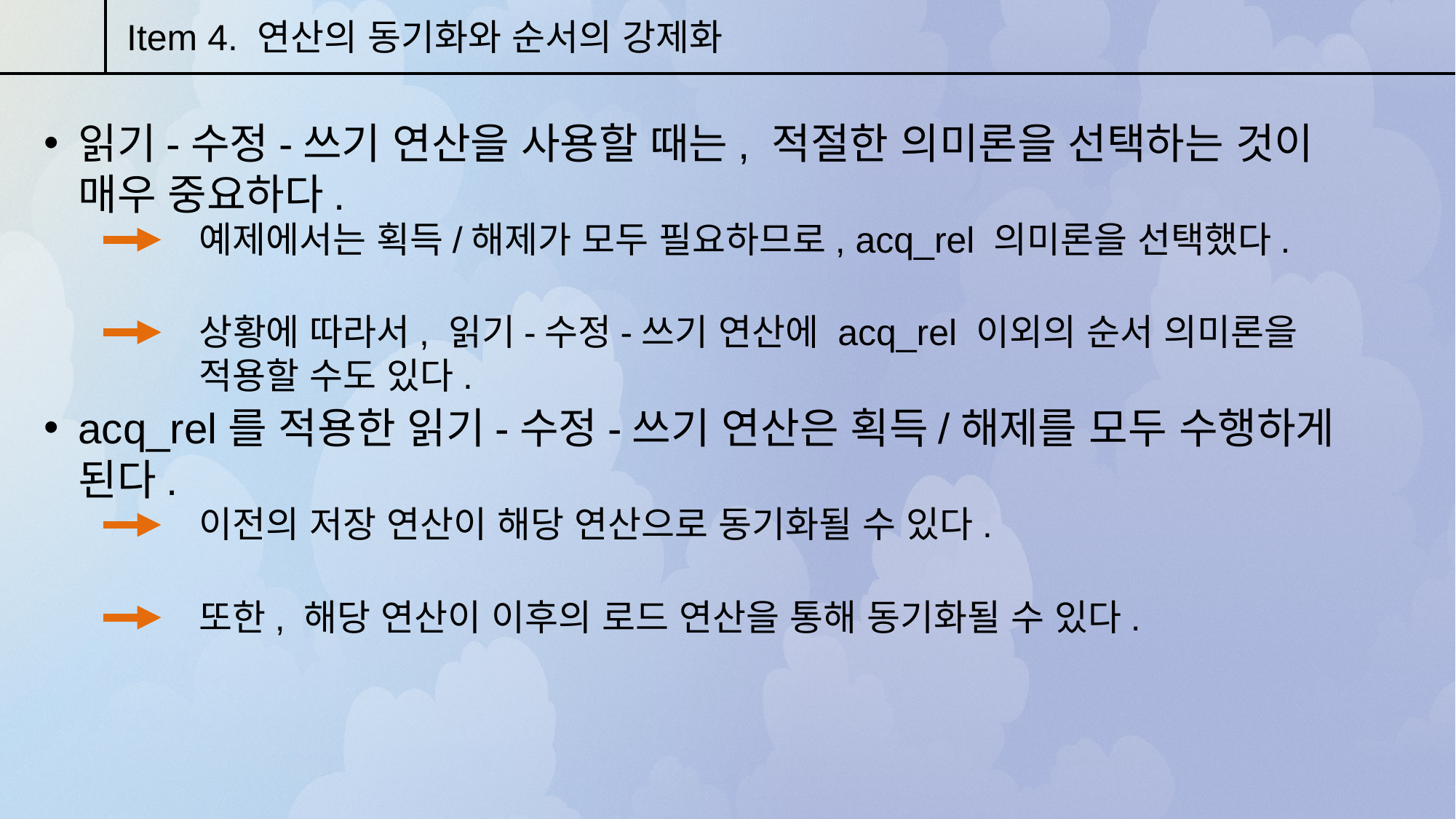

Item 4. 연산의 동기화와 순서의 강제화
읽기-수정-쓰기 연산을 사용할 때는, 적절한 의미론을 선택하는 것이 매우 중요하다.
예제에서는 획득/해제가 모두 필요하므로, acq_rel 의미론을 선택했다.
상황에 따라서, 읽기-수정-쓰기 연산에 acq_rel 이외의 순서 의미론을 적용할 수도 있다.
acq_rel를 적용한 읽기-수정-쓰기 연산은 획득/해제를 모두 수행하게 된다.
이전의 저장 연산이 해당 연산으로 동기화될 수 있다.
또한, 해당 연산이 이후의 로드 연산을 통해 동기화될 수 있다.